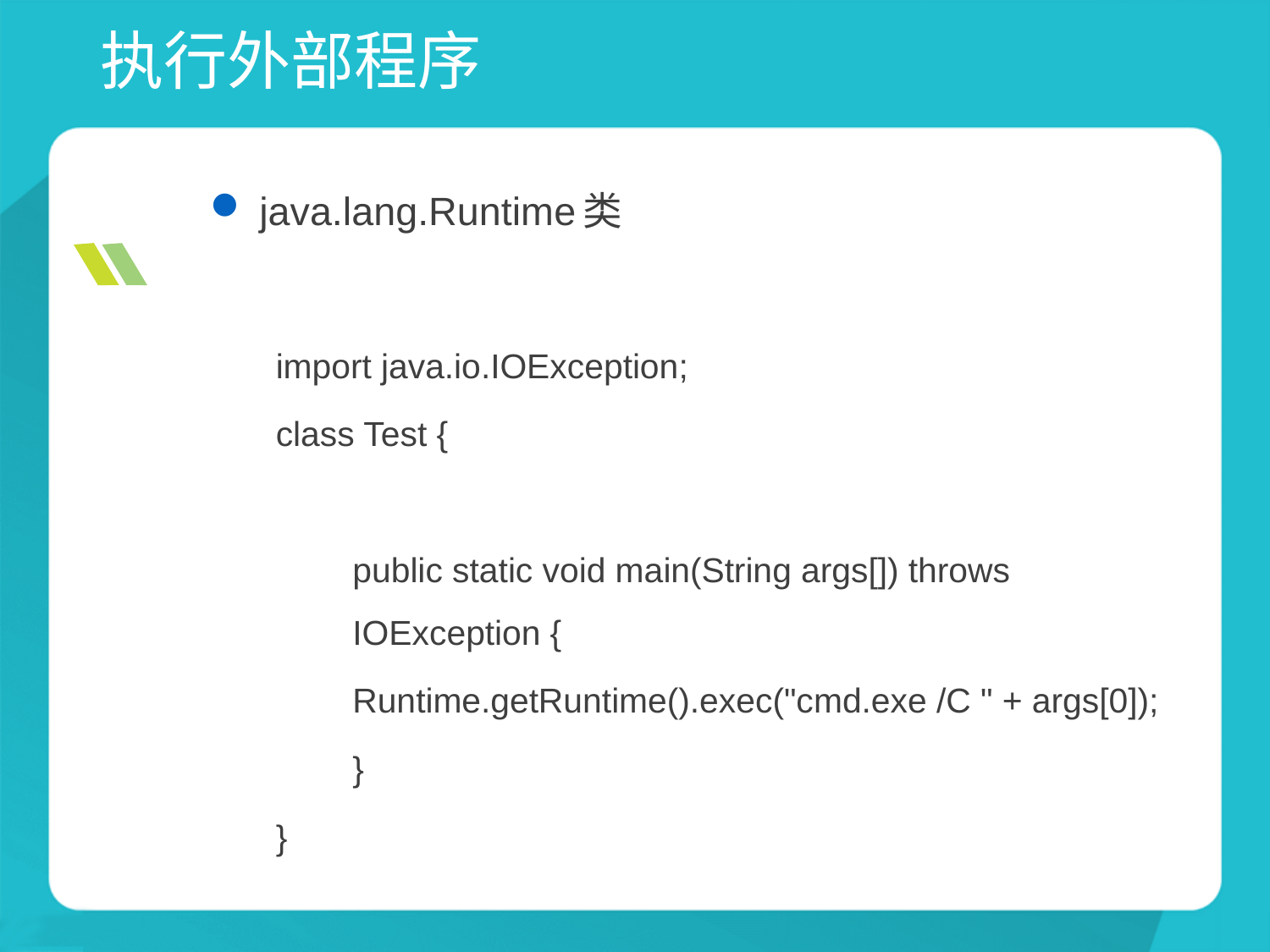

# 执行外部程序
java.lang.Runtime类

import java.io.IOException;
class Test {

	public static void main(String args[]) throws IOException {
		Runtime.getRuntime().exec("cmd.exe /C " + args[0]);
	}
}